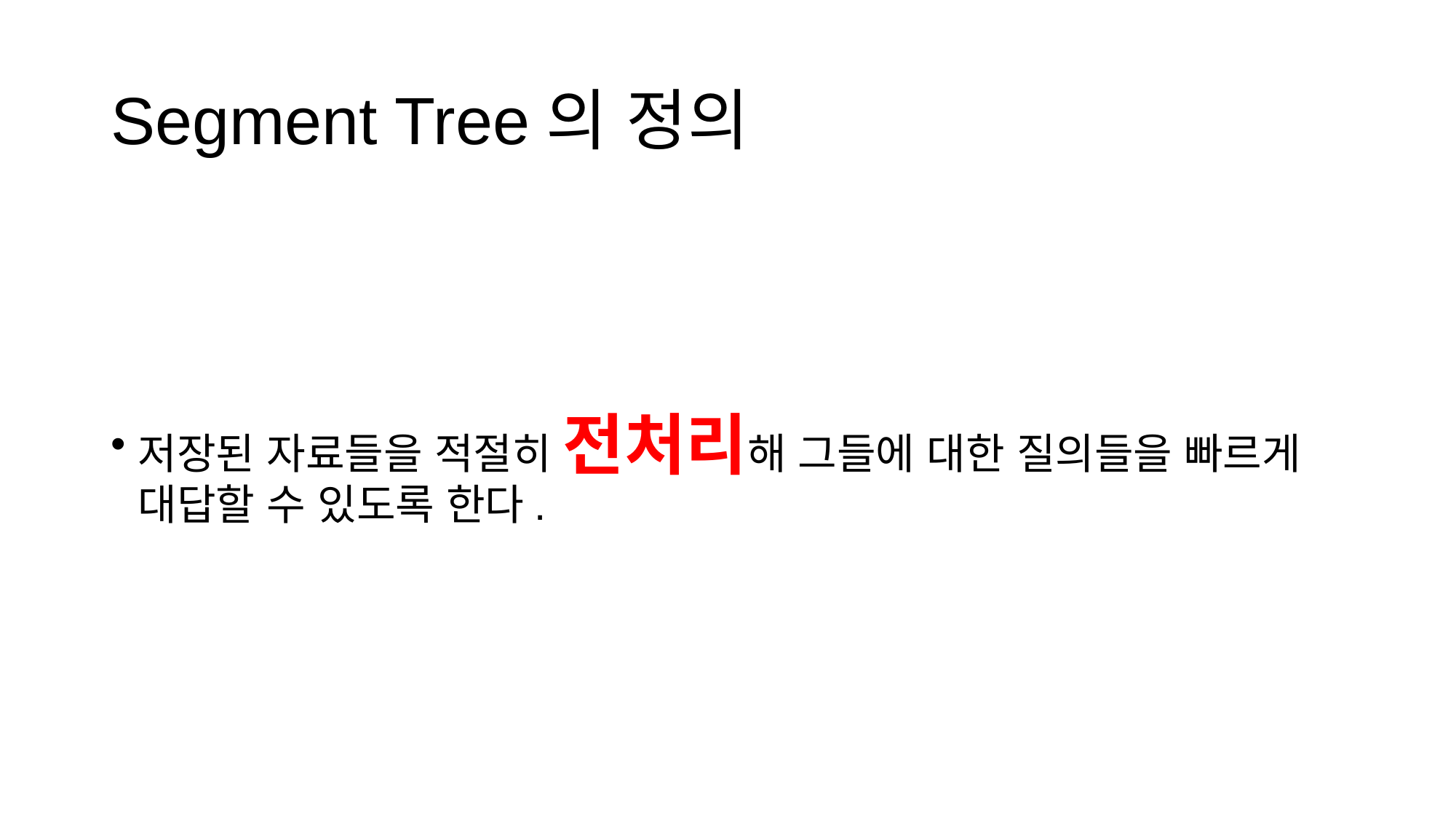

# Segment Tree의 정의

저장된 자료들을 적절히 전처리해 그들에 대한 질의들을 빠르게 대답할 수 있도록 한다.